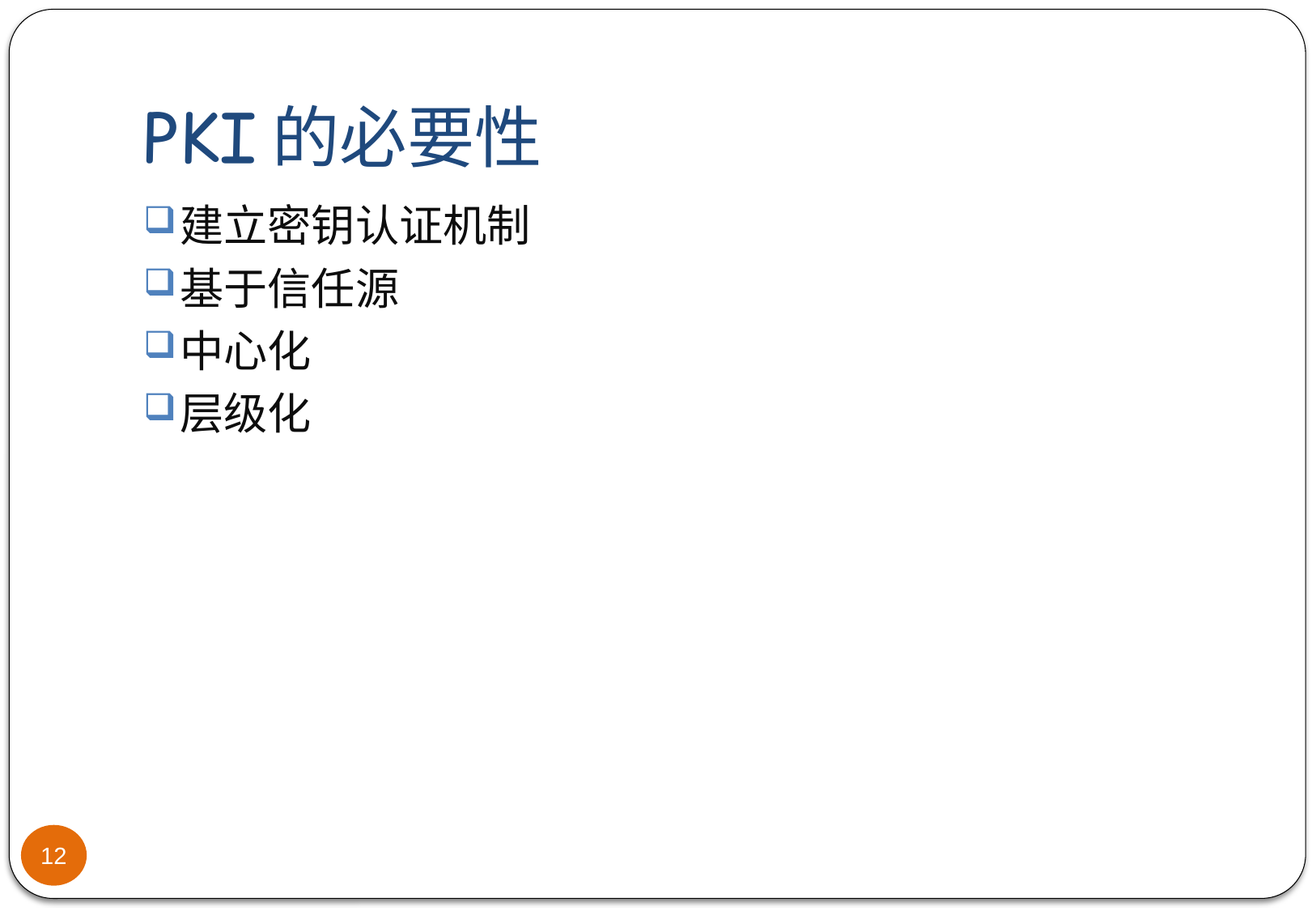

# PKI的必要性
建立密钥认证机制
基于信任源
中心化
层级化
12